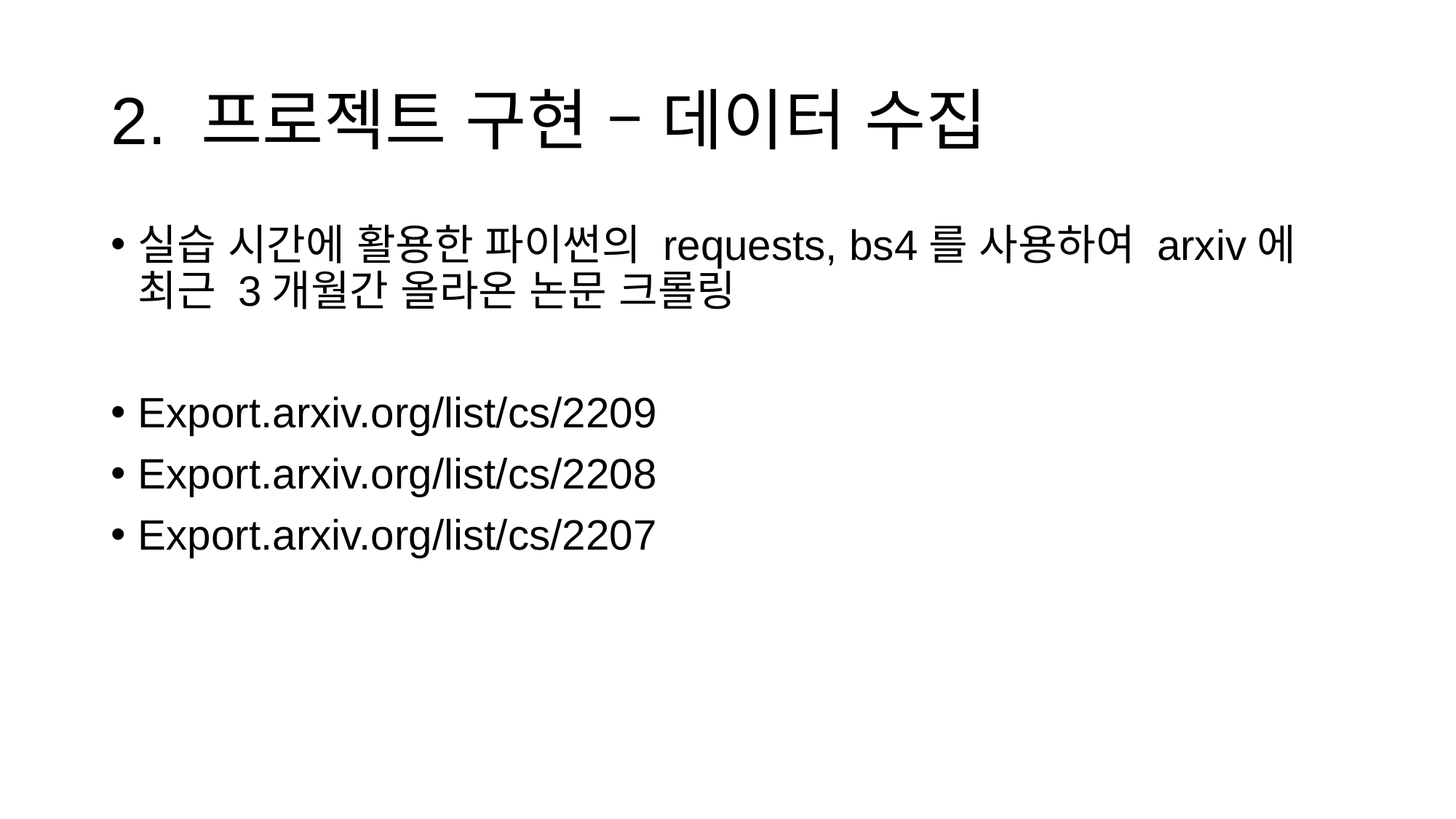

# 2. 프로젝트 구현 – 데이터 수집
실습 시간에 활용한 파이썬의 requests, bs4를 사용하여 arxiv에 최근 3개월간 올라온 논문 크롤링

Export.arxiv.org/list/cs/2209
Export.arxiv.org/list/cs/2208
Export.arxiv.org/list/cs/2207